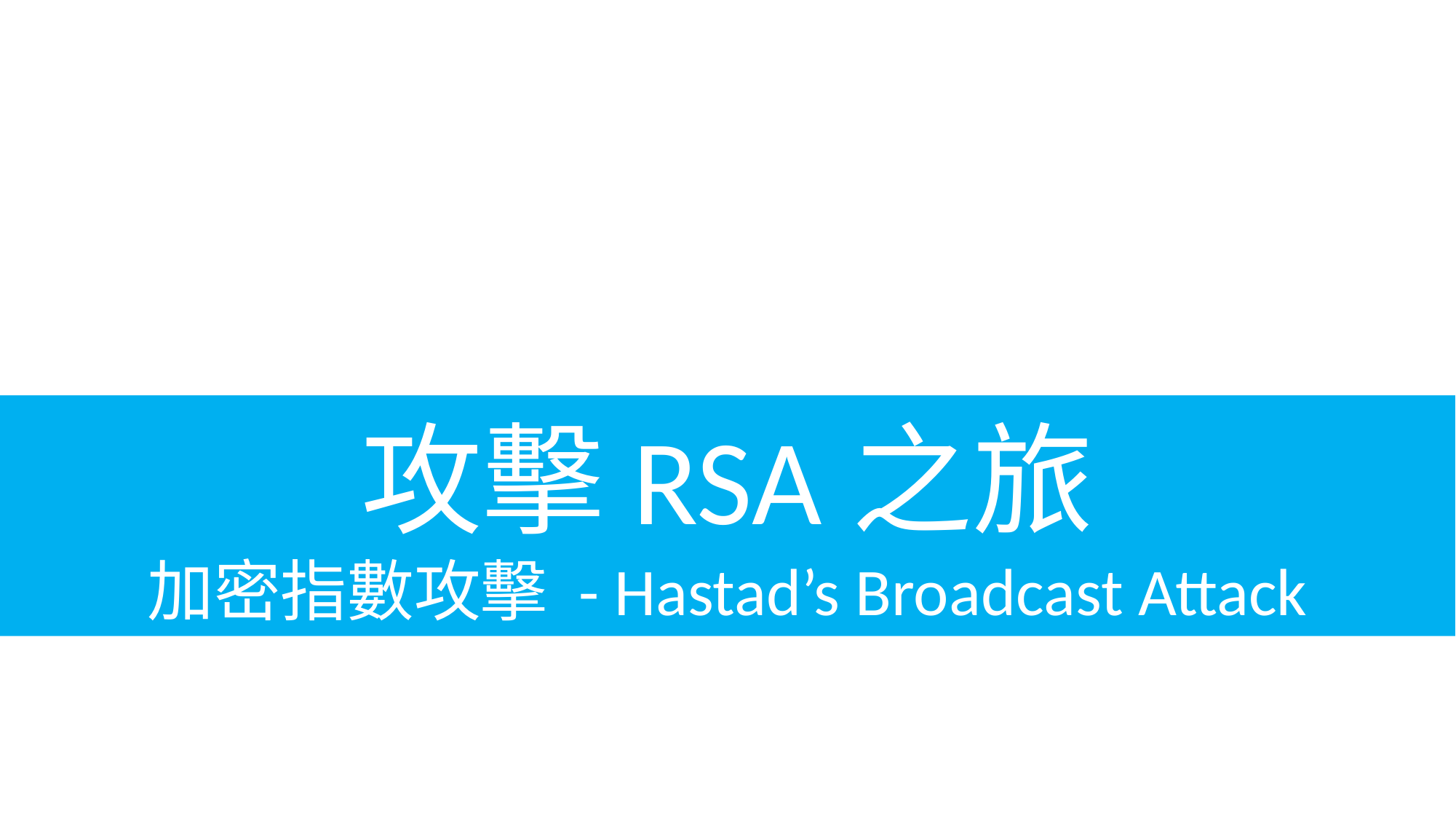

#
攻擊RSA之旅
加密指數攻擊 - Hastad’s Broadcast Attack